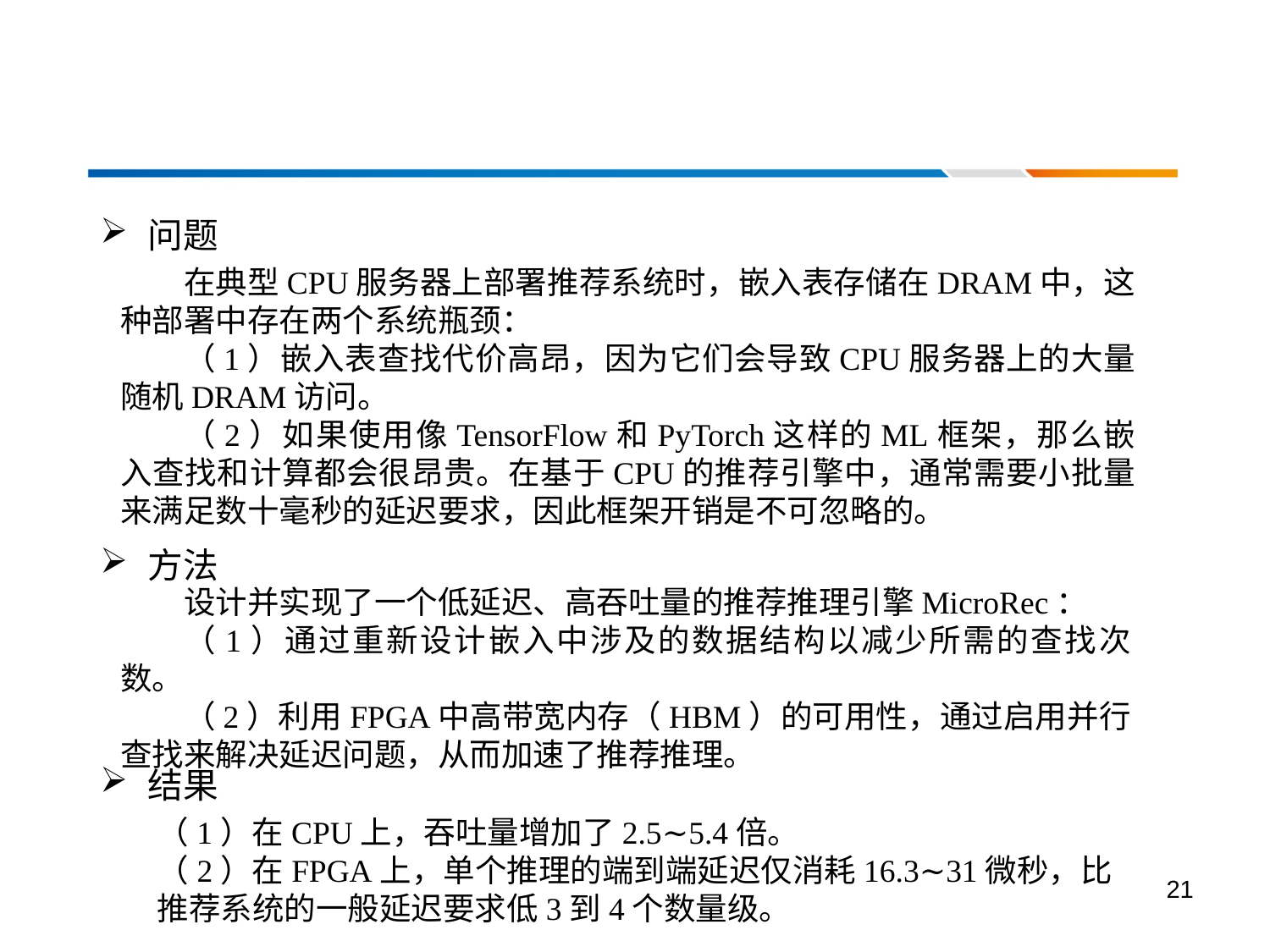

问题
在典型CPU服务器上部署推荐系统时，嵌入表存储在DRAM中，这种部署中存在两个系统瓶颈：
（1）嵌入表查找代价高昂，因为它们会导致CPU服务器上的大量随机DRAM访问。
（2）如果使用像TensorFlow和PyTorch这样的ML框架，那么嵌入查找和计算都会很昂贵。在基于CPU的推荐引擎中，通常需要小批量来满足数十毫秒的延迟要求，因此框架开销是不可忽略的。
方法
设计并实现了一个低延迟、高吞吐量的推荐推理引擎MicroRec：
（1）通过重新设计嵌入中涉及的数据结构以减少所需的查找次数。
（2）利用FPGA中高带宽内存（HBM）的可用性，通过启用并行查找来解决延迟问题，从而加速了推荐推理。
结果
（1）在CPU上，吞吐量增加了2.5∼5.4倍。
（2）在FPGA上，单个推理的端到端延迟仅消耗16.3∼31微秒，比推荐系统的一般延迟要求低3到4个数量级。
21